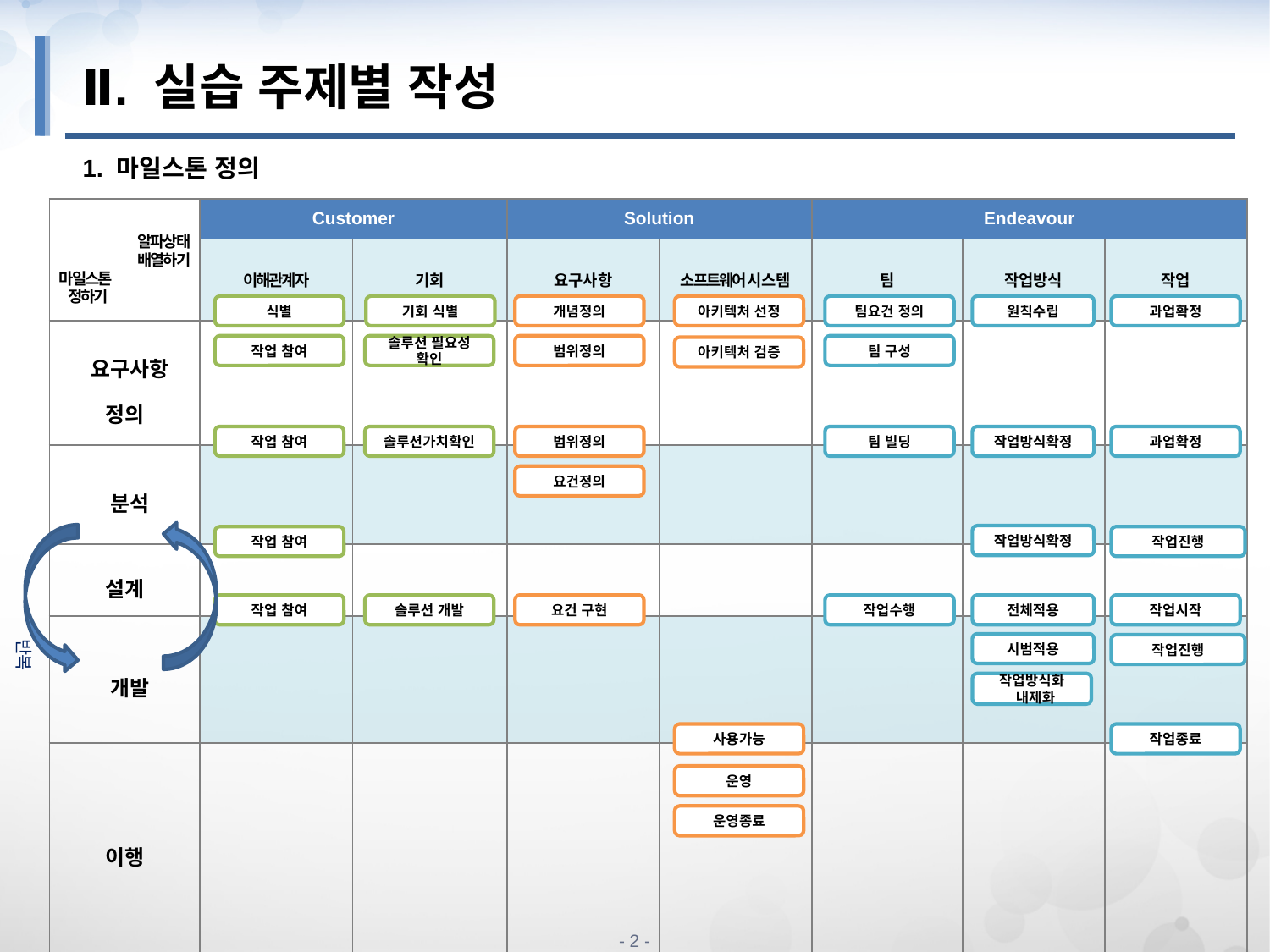

Ⅱ. 실습 주제별 작성
1. 마일스톤 정의
| 알파상태 배열하기 마일스톤 정하기 | Customer |  | Solution |  | Endeavour |  |  |
| --- | --- | --- | --- | --- | --- | --- | --- |
|  | 이해관계자 | 기회 | 요구사항 | 소프트웨어시스템 | 팀 | 작업방식 | 작업 |
| 요구사항 정의 |  |  |  |  |  |  |  |
| 분석 |  |  |  |  |  |  |  |
| 설계 |  |  |  |  |  |  |  |
| 개발 |  |  |  |  |  |  |  |
| 이행 |  |  |  |  |  |  |  |
원칙수립
식별
기회 식별
개념정의
아키텍처 선정
팀요건 정의
과업확정
작업 참여
솔루션 필요성 확인
범위정의
팀 구성
아키텍처 검증
작업방식확정
작업 참여
솔루션가치확인
범위정의
팀 빌딩
과업확정
요건정의

작업방식확정
작업 참여
작업진행
작업 참여
솔루션 개발
요건 구현
작업수행
전체적용
작업시작
반복
시범적용
작업진행
작업방식화
 내제화
사용가능
작업종료
운영
운영종료
- 2 -